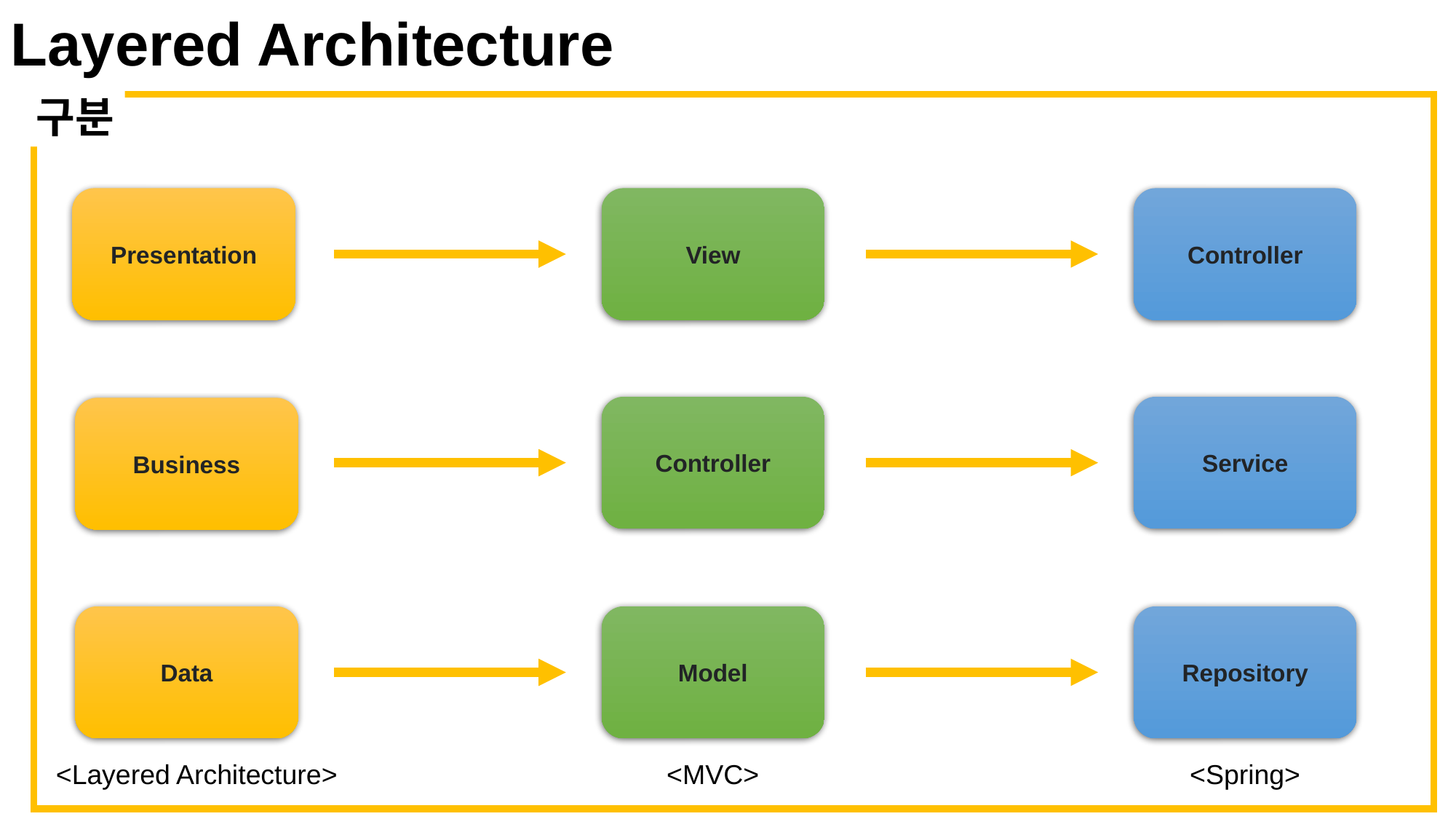

Layered Architecture
구분

Presentation
View
Controller
Controller
Service
Business
Model
Repository
Data
<Layered Architecture>
<MVC>
<Spring>